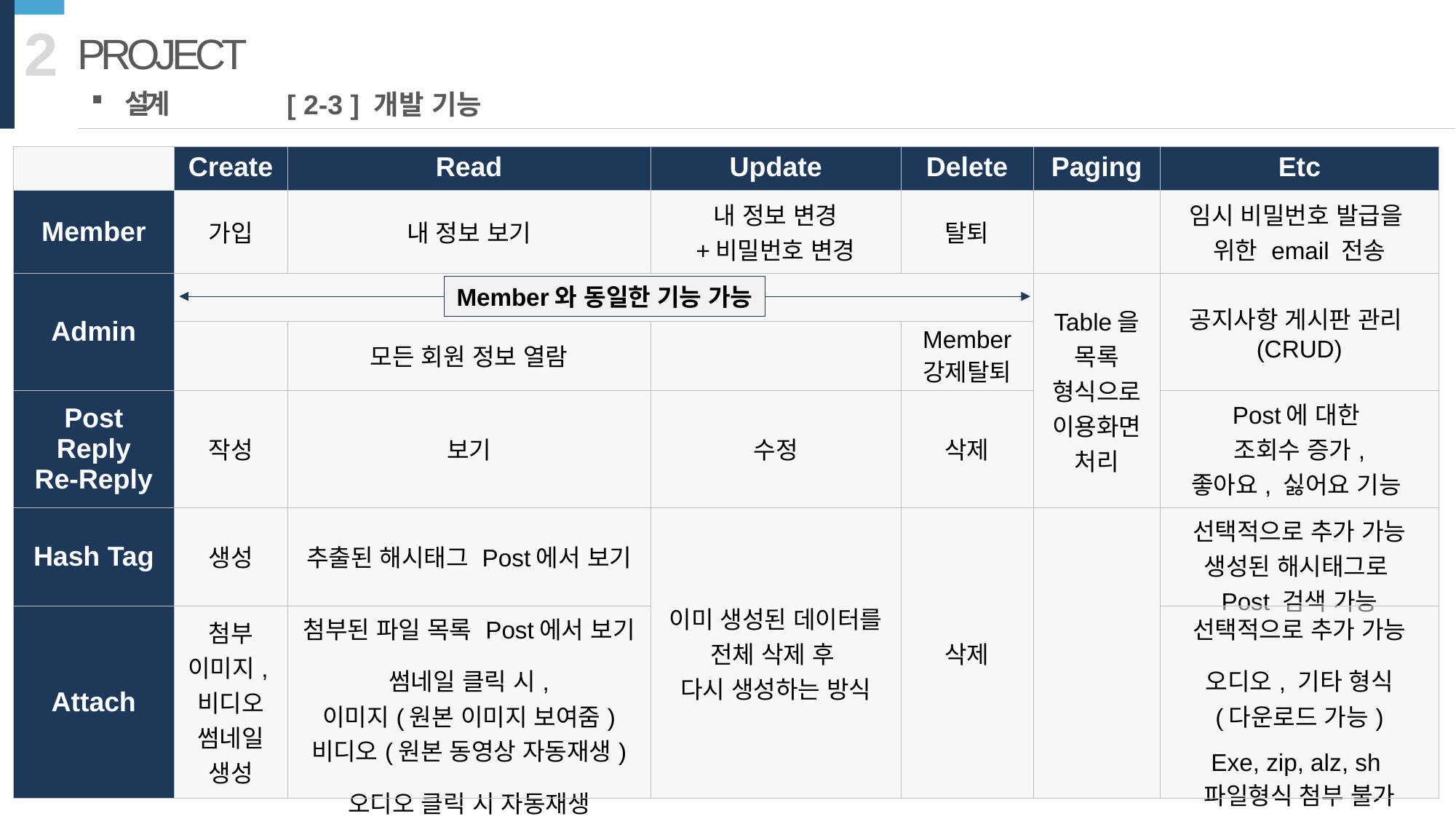

2
PROJECT
설계
[ 2-3 ] 개발 기능
|  | Create | Read | Update | Delete | Paging | Etc |
| --- | --- | --- | --- | --- | --- | --- |
| Member | 가입 | 내 정보 보기 | 내 정보 변경 +비밀번호 변경 | 탈퇴 |  | 임시 비밀번호 발급을 위한 email 전송 |
| Admin |  |  |  |  | Table을 목록 형식으로 이용화면 처리 | 공지사항 게시판 관리(CRUD) |
|  |  | 모든 회원 정보 열람 |  | Member 강제탈퇴 |  |  |
| Post Reply Re-Reply | 작성 | 보기 | 수정 | 삭제 |  | Post에 대한 조회수 증가, 좋아요, 싫어요 기능 |
| Hash Tag | 생성 | 추출된 해시태그 Post에서 보기 | 이미 생성된 데이터를 전체 삭제 후 다시 생성하는 방식 | 삭제 |  | 선택적으로 추가 가능 생성된 해시태그로 Post 검색 가능 |
| Attach | 첨부 이미지,비디오 썸네일 생성 | 첨부된 파일 목록 Post에서 보기 썸네일 클릭 시, 이미지(원본 이미지 보여줌) 비디오(원본 동영상 자동재생) 오디오 클릭 시 자동재생 |  |  |  | 선택적으로 추가 가능 오디오, 기타 형식 (다운로드 가능) Exe, zip, alz, sh 파일형식 첨부 불가 |
Member와 동일한 기능 가능